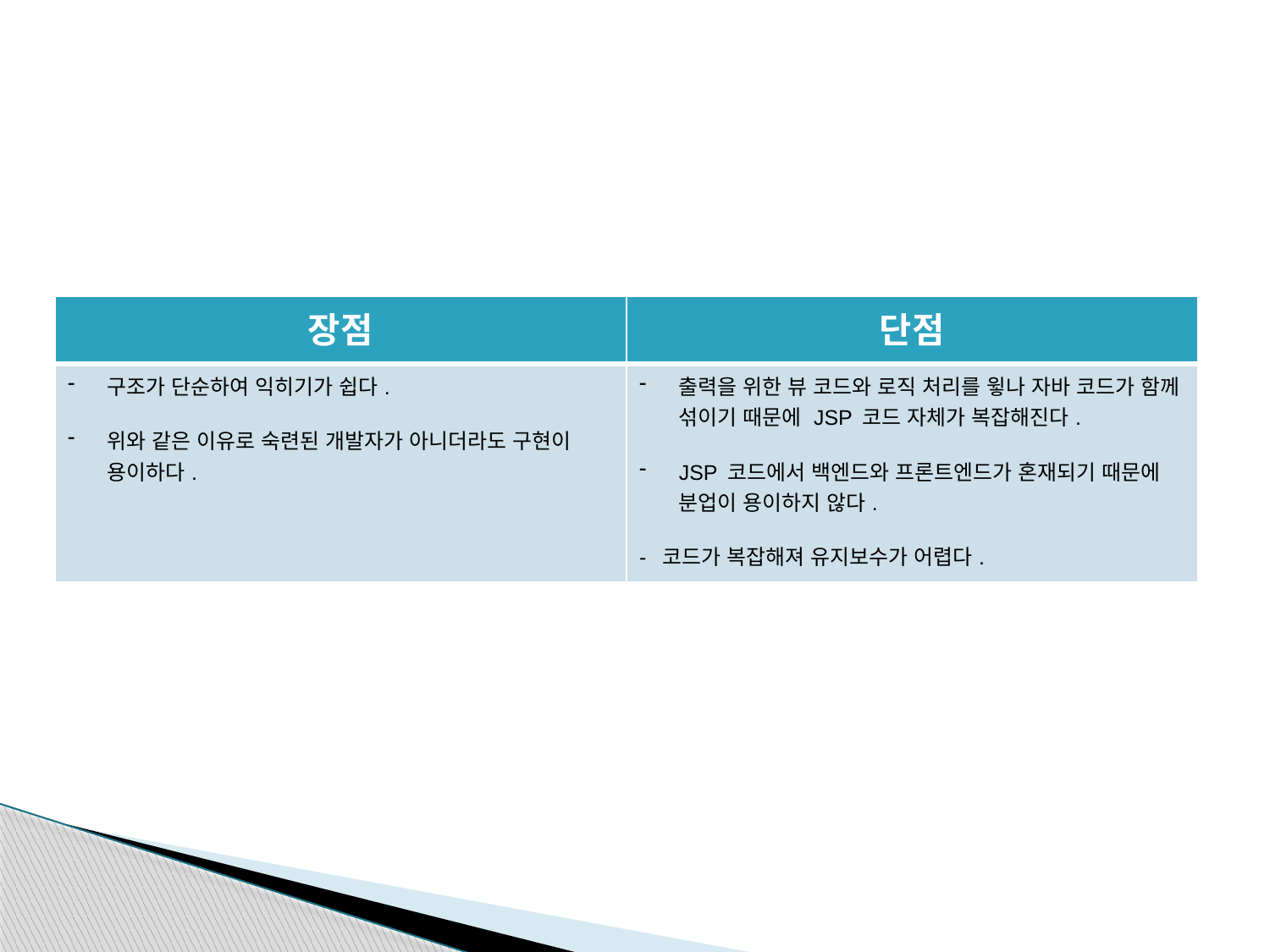

#
| 장점 | 단점 |
| --- | --- |
| 구조가 단순하여 익히기가 쉽다. 위와 같은 이유로 숙련된 개발자가 아니더라도 구현이 용이하다. | 출력을 위한 뷰 코드와 로직 처리를 윟나 자바 코드가 함께 섞이기 때문에 JSP 코드 자체가 복잡해진다. JSP 코드에서 백엔드와 프론트엔드가 혼재되기 때문에 분업이 용이하지 않다. - 코드가 복잡해져 유지보수가 어렵다. |